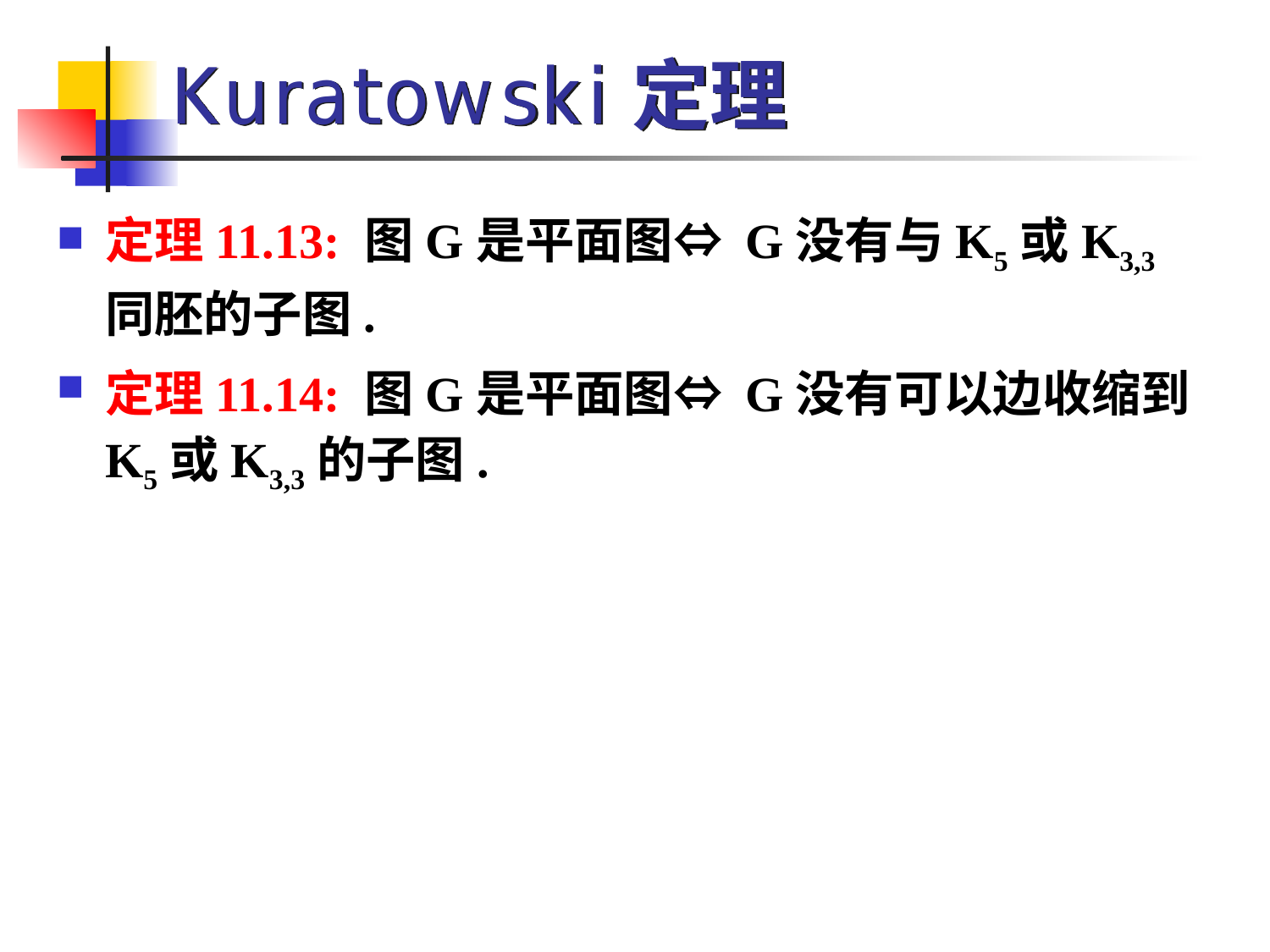

# Kuratowski定理
定理11.13: 图G是平面图⇔ G没有与K5或K3,3同胚的子图.
定理11.14: 图G是平面图⇔ G没有可以边收缩到K5或K3,3的子图.